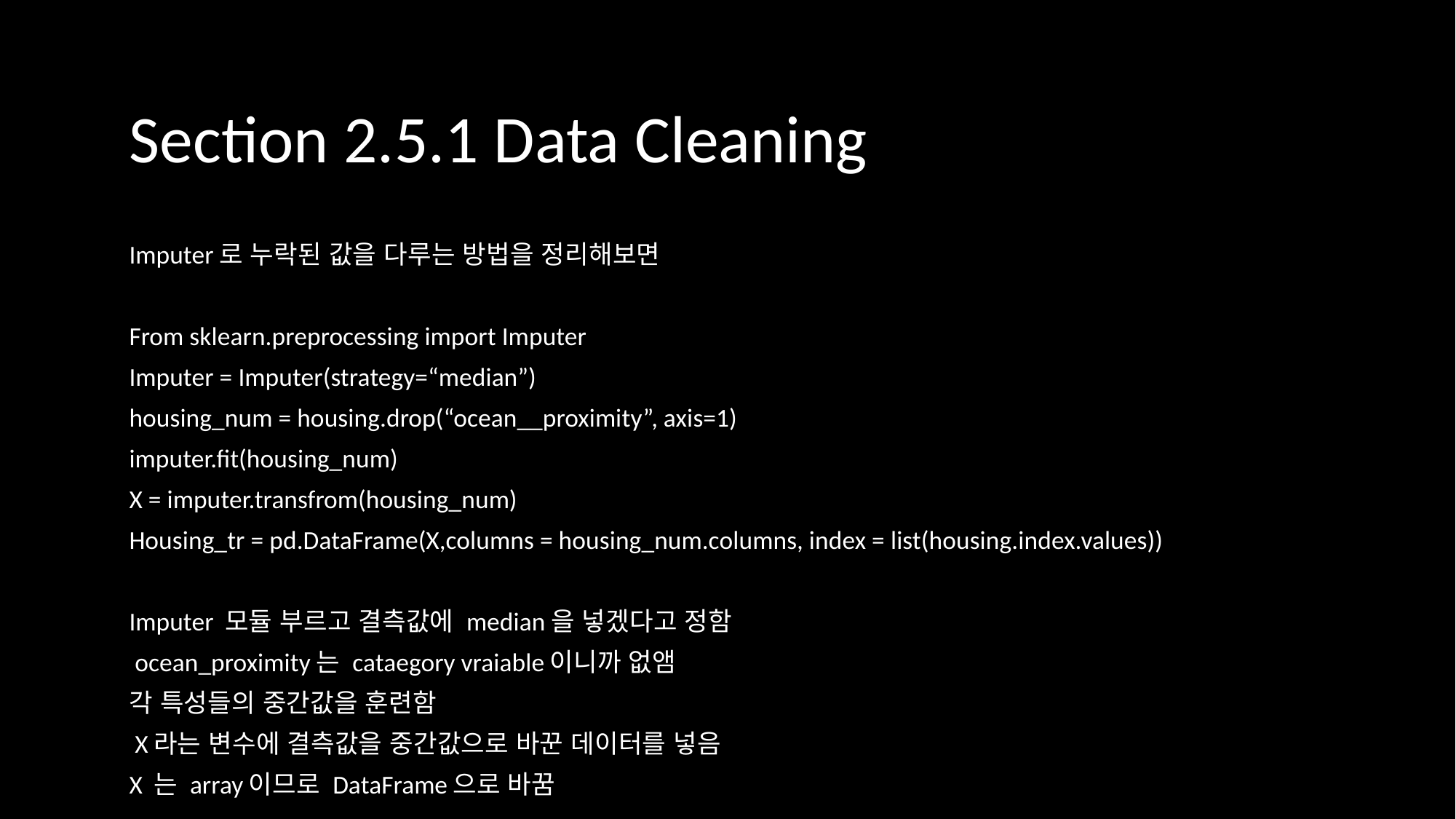

Section 2.5.1 Data Cleaning
Imputer로 누락된 값을 다루는 방법을 정리해보면

From sklearn.preprocessing import Imputer
Imputer = Imputer(strategy=“median”)
housing_num = housing.drop(“ocean__proximity”, axis=1)
imputer.fit(housing_num)
X = imputer.transfrom(housing_num)
Housing_tr = pd.DataFrame(X,columns = housing_num.columns, index = list(housing.index.values))

Imputer 모듈 부르고 결측값에 median을 넣겠다고 정함
 ocean_proximity는 cataegory vraiable이니까 없앰
각 특성들의 중간값을 훈련함
 X라는 변수에 결측값을 중간값으로 바꾼 데이터를 넣음
X 는 array이므로 DataFrame으로 바꿈